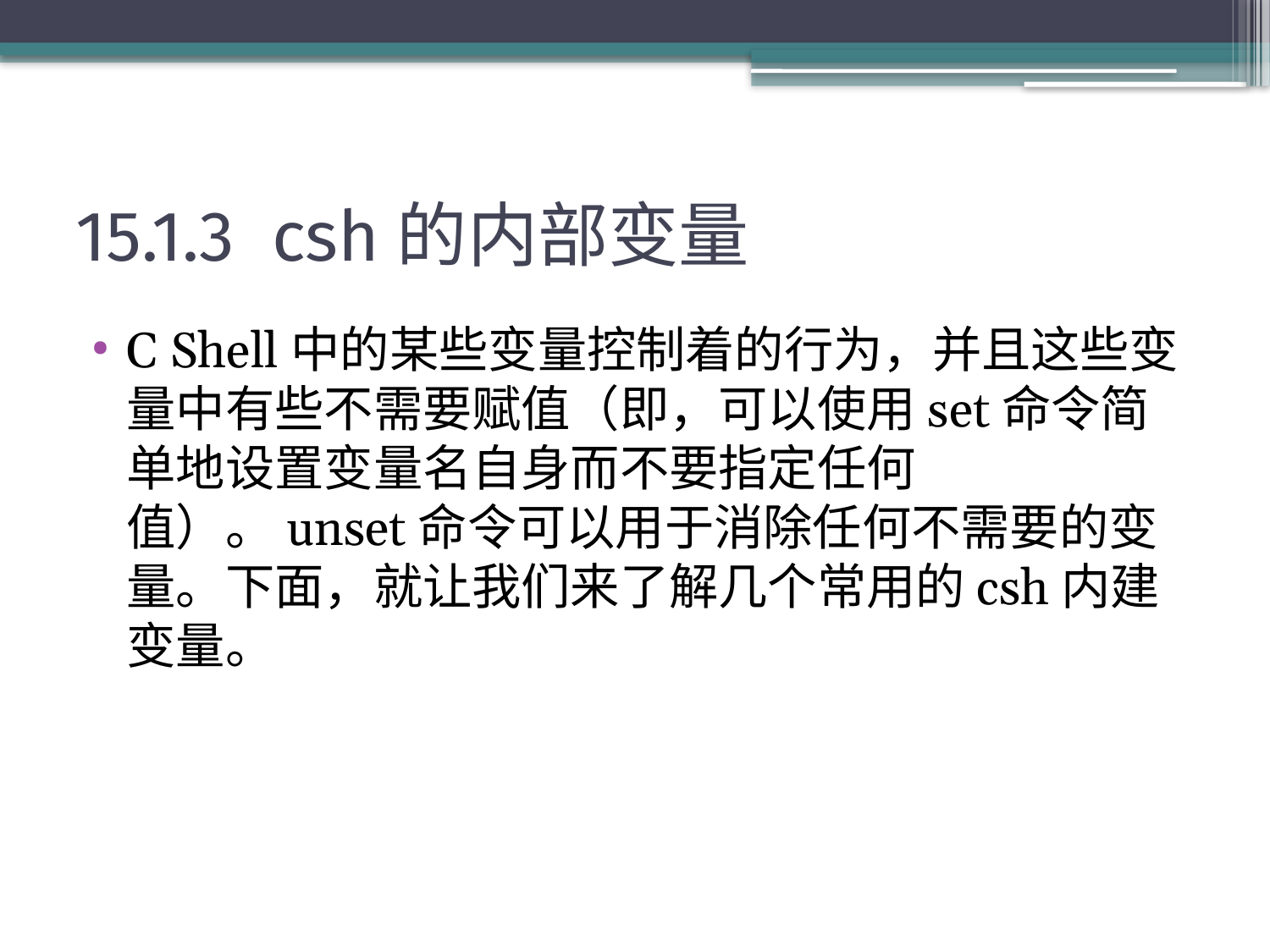

# 15.1.3  csh的内部变量
C Shell中的某些变量控制着的行为，并且这些变量中有些不需要赋值（即，可以使用set命令简单地设置变量名自身而不要指定任何值）。unset命令可以用于消除任何不需要的变量。下面，就让我们来了解几个常用的csh内建变量。